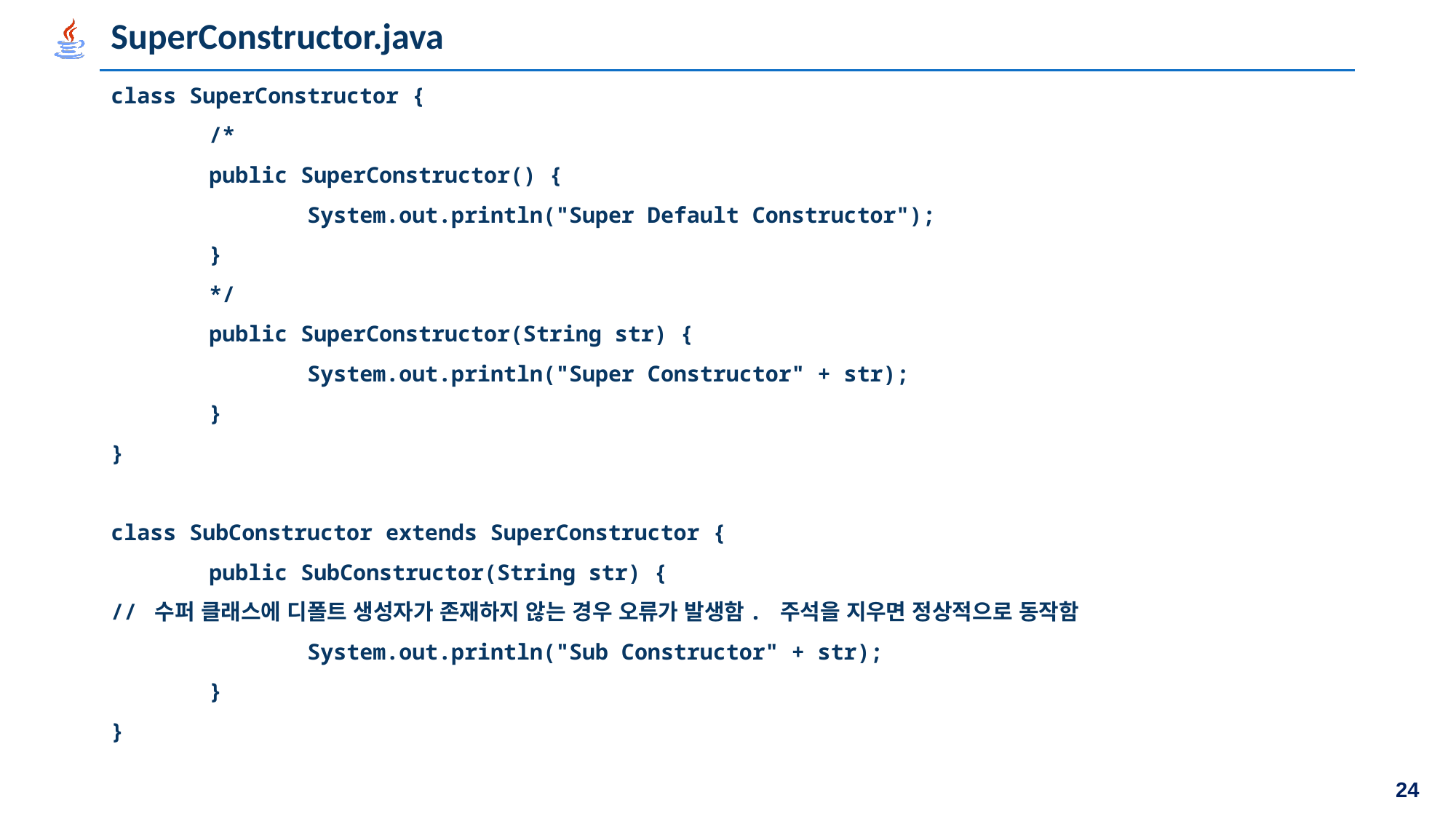

# SuperConstructor.java
class SuperConstructor {
	/*
	public SuperConstructor() {
		System.out.println("Super Default Constructor");
	}
	*/
	public SuperConstructor(String str) {
		System.out.println("Super Constructor" + str);
	}
}

class SubConstructor extends SuperConstructor {
	public SubConstructor(String str) {
// 수퍼 클래스에 디폴트 생성자가 존재하지 않는 경우 오류가 발생함. 주석을 지우면 정상적으로 동작함
		System.out.println("Sub Constructor" + str);
	}
}
24